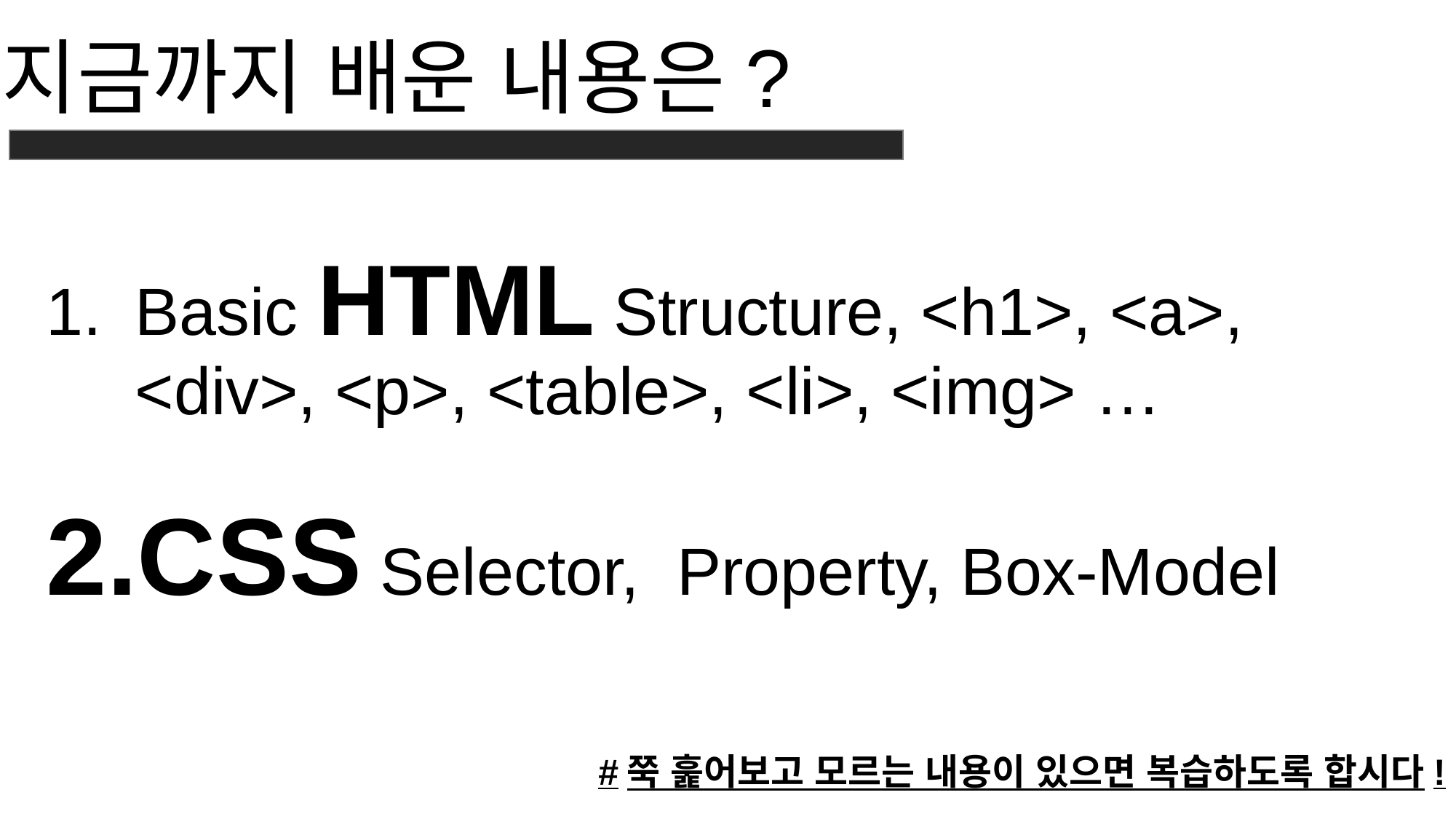

지금까지 배운 내용은?

Basic HTML Structure, <h1>, <a>, <div>, <p>, <table>, <li>, <img> …

CSS Selector,  Property, Box-Model
#쭉 훑어보고 모르는 내용이 있으면 복습하도록 합시다!